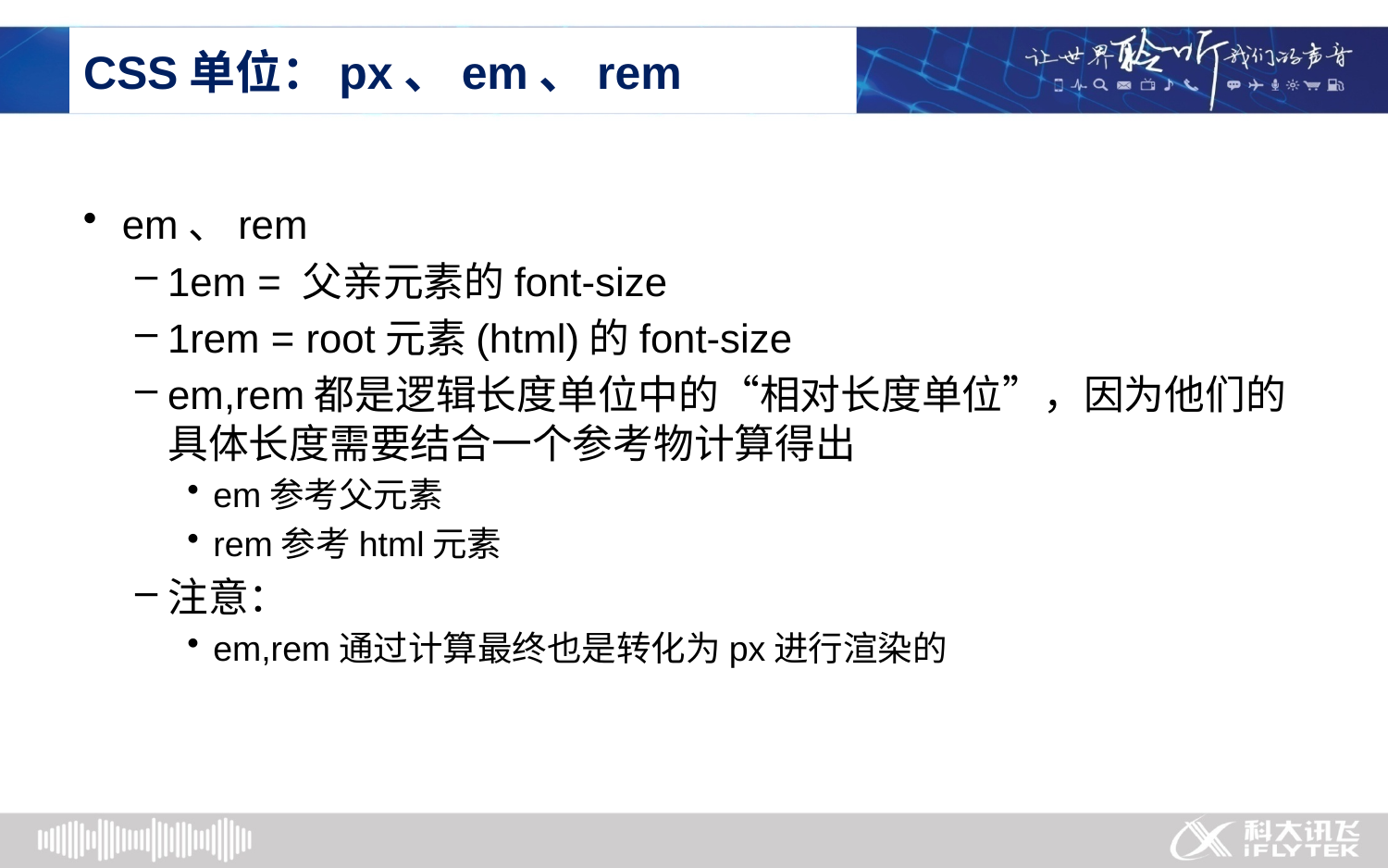

# CSS单位：px、em、rem

em、rem
1em = 父亲元素的font-size
1rem = root元素(html)的font-size
em,rem都是逻辑长度单位中的“相对长度单位”，因为他们的具体长度需要结合一个参考物计算得出
em参考父元素
rem参考html元素
注意：
em,rem通过计算最终也是转化为px进行渲染的